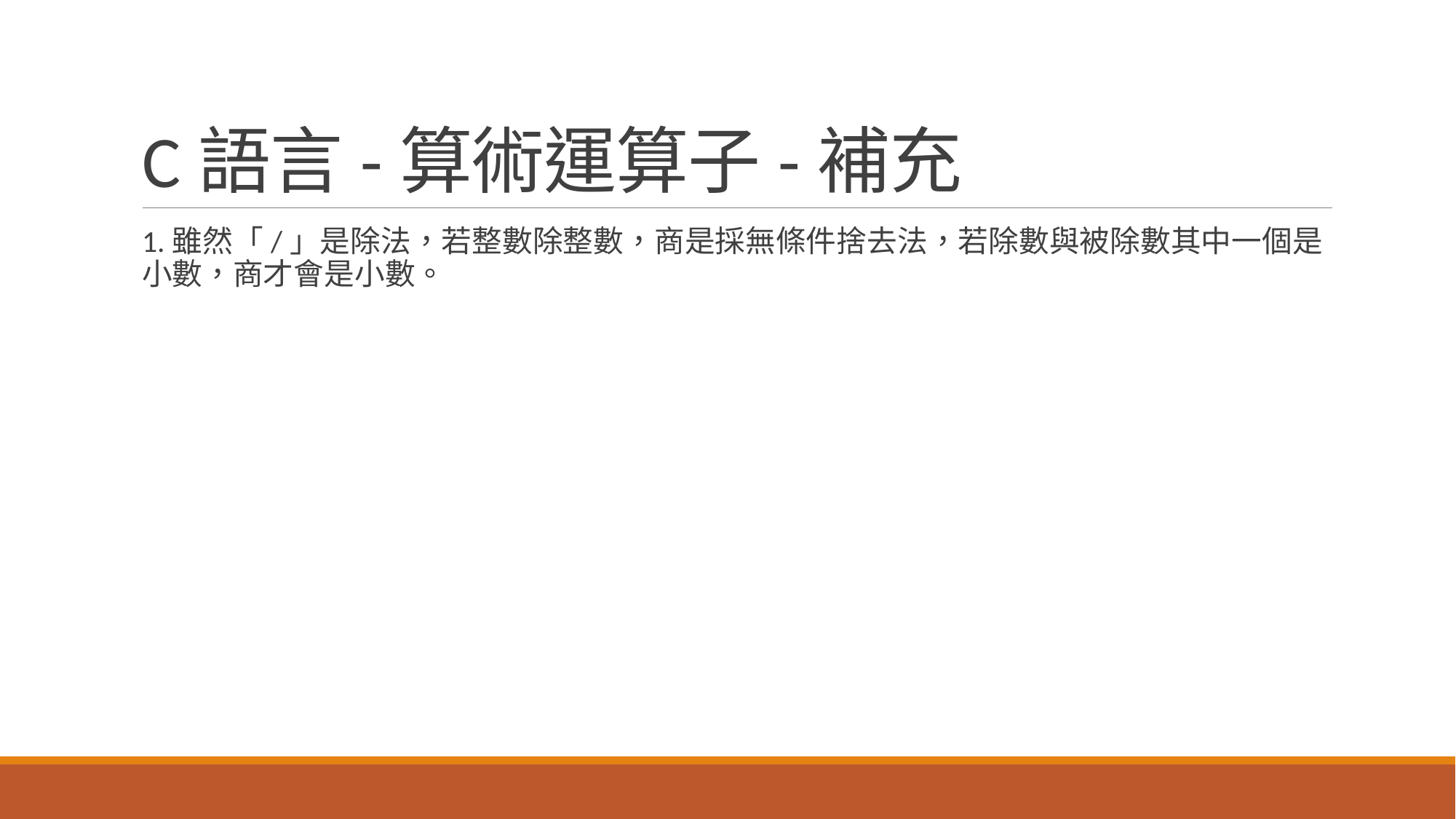

# C語言-算術運算子-補充
1.雖然「/」是除法，若整數除整數，商是採無條件捨去法，若除數與被除數其中一個是小數，商才會是小數。